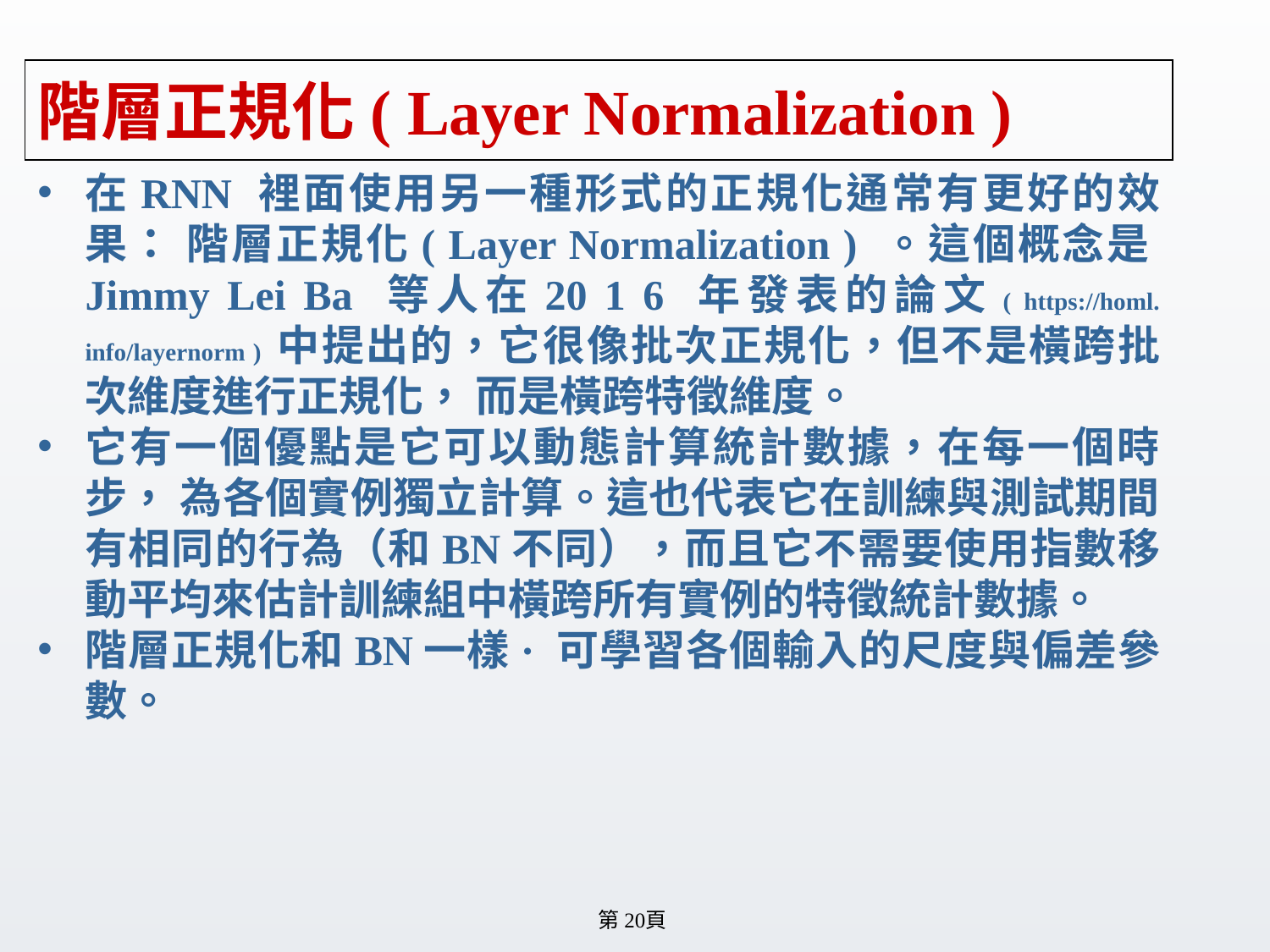

# 階層正規化( Layer Normalization )
在RNN 裡面使用另一種形式的正規化通常有更好的效果： 階層正規化( Layer Normalization ) 。這個概念是Jimmy Lei Ba 等人在20 1 6 年發表的論文( https://homl. info/layernorm ) 中提出的，它很像批次正規化，但不是橫跨批次維度進行正規化， 而是橫跨特徵維度。
它有一個優點是它可以動態計算統計數據，在每一個時步， 為各個實例獨立計算。這也代表它在訓練與測試期間有相同的行為（和BN不同），而且它不需要使用指數移動平均來估計訓練組中橫跨所有實例的特徵統計數據。
階層正規化和BN一樣· 可學習各個輸入的尺度與偏差參數。